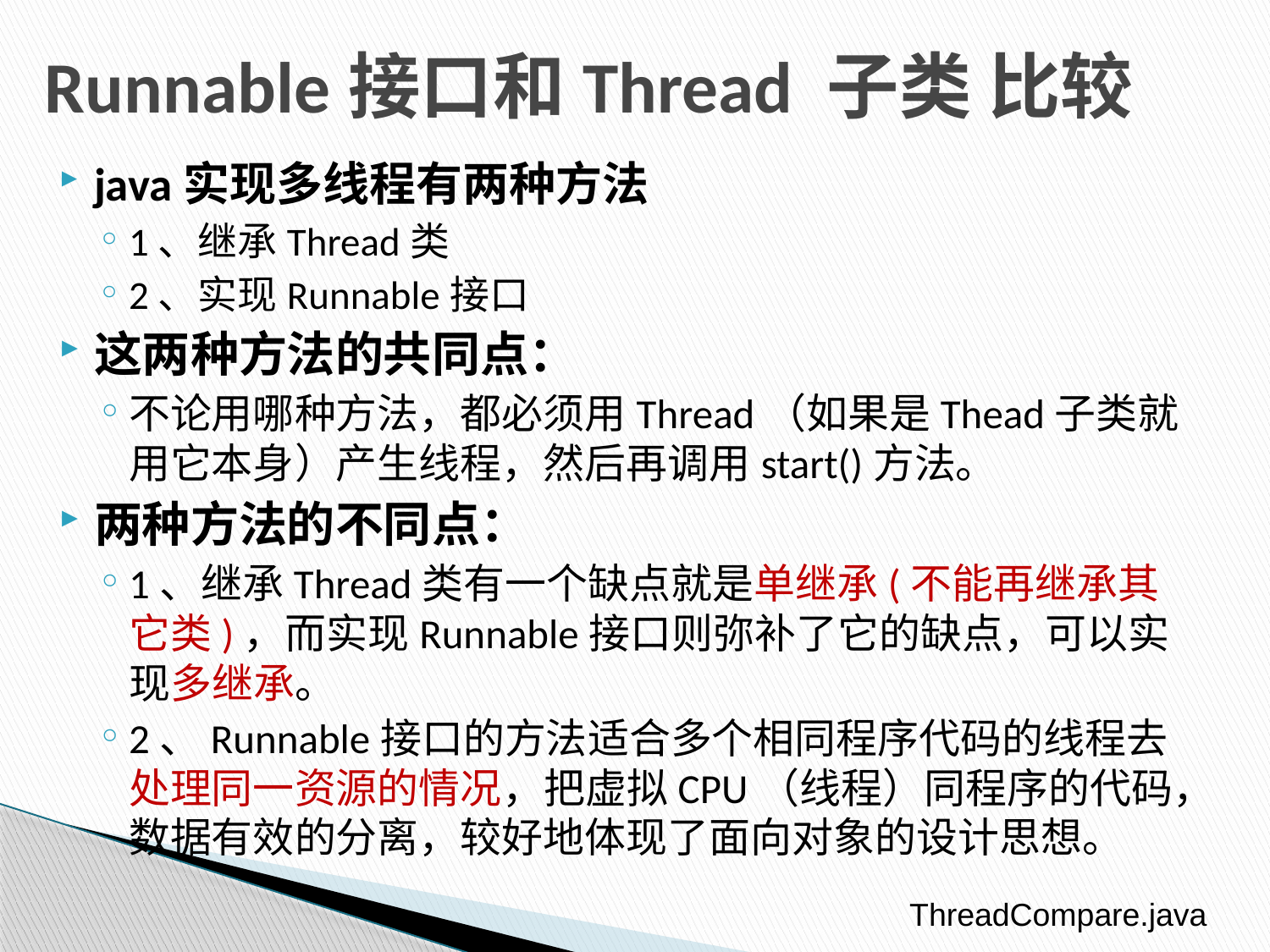

# Runnable接口和Thread 子类 比较
java实现多线程有两种方法
1、继承Thread类
2、实现Runnable接口
这两种方法的共同点：
不论用哪种方法，都必须用Thread（如果是Thead子类就用它本身）产生线程，然后再调用start()方法。
两种方法的不同点：
1、继承Thread类有一个缺点就是单继承(不能再继承其它类)，而实现Runnable接口则弥补了它的缺点，可以实现多继承。
2、Runnable接口的方法适合多个相同程序代码的线程去处理同一资源的情况，把虚拟CPU（线程）同程序的代码，数据有效的分离，较好地体现了面向对象的设计思想。
ThreadCompare.java